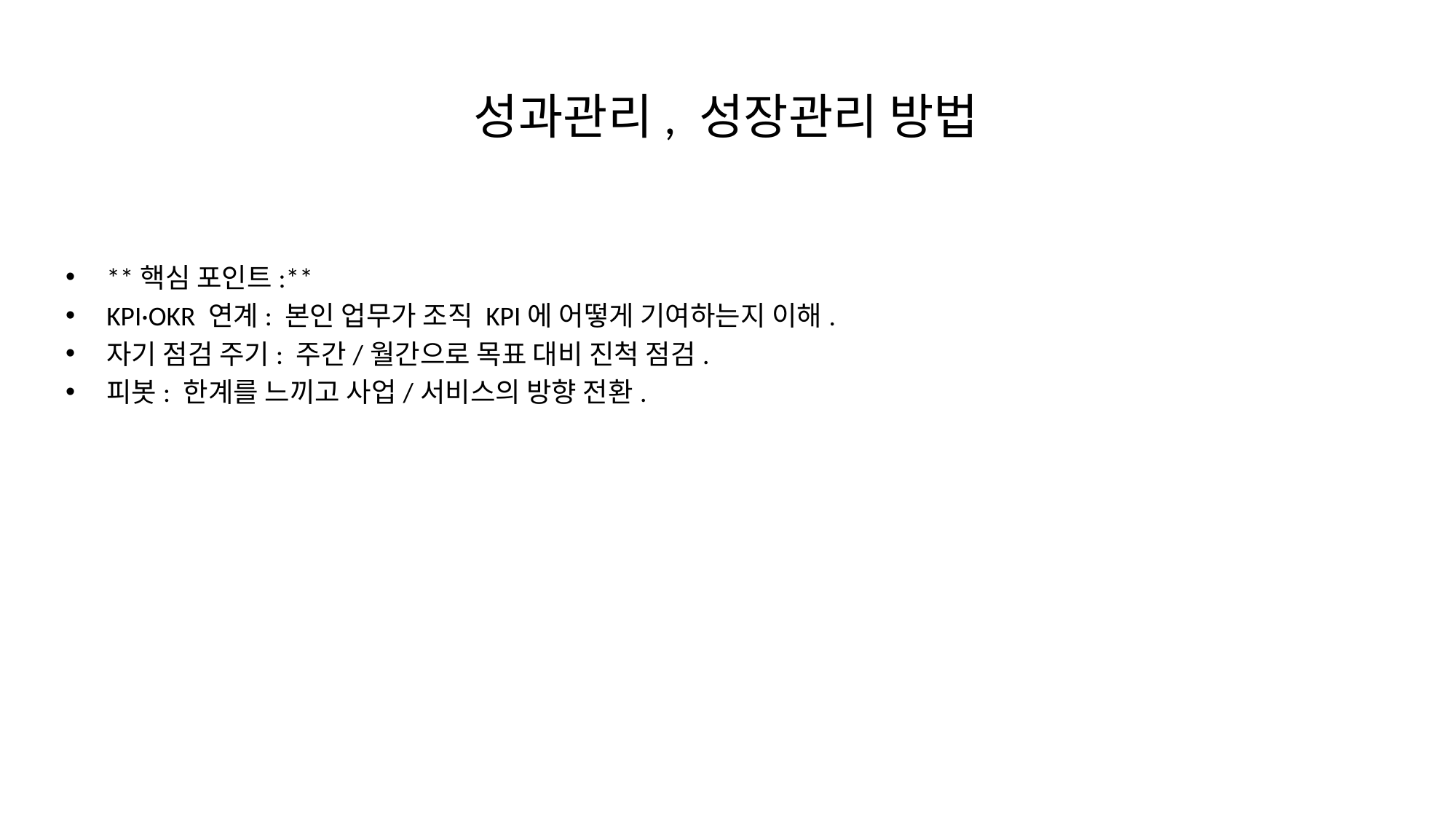

# 성과관리, 성장관리 방법

**핵심 포인트:**
KPI·OKR 연계: 본인 업무가 조직 KPI에 어떻게 기여하는지 이해.
자기 점검 주기: 주간/월간으로 목표 대비 진척 점검.
피봇: 한계를 느끼고 사업/서비스의 방향 전환.